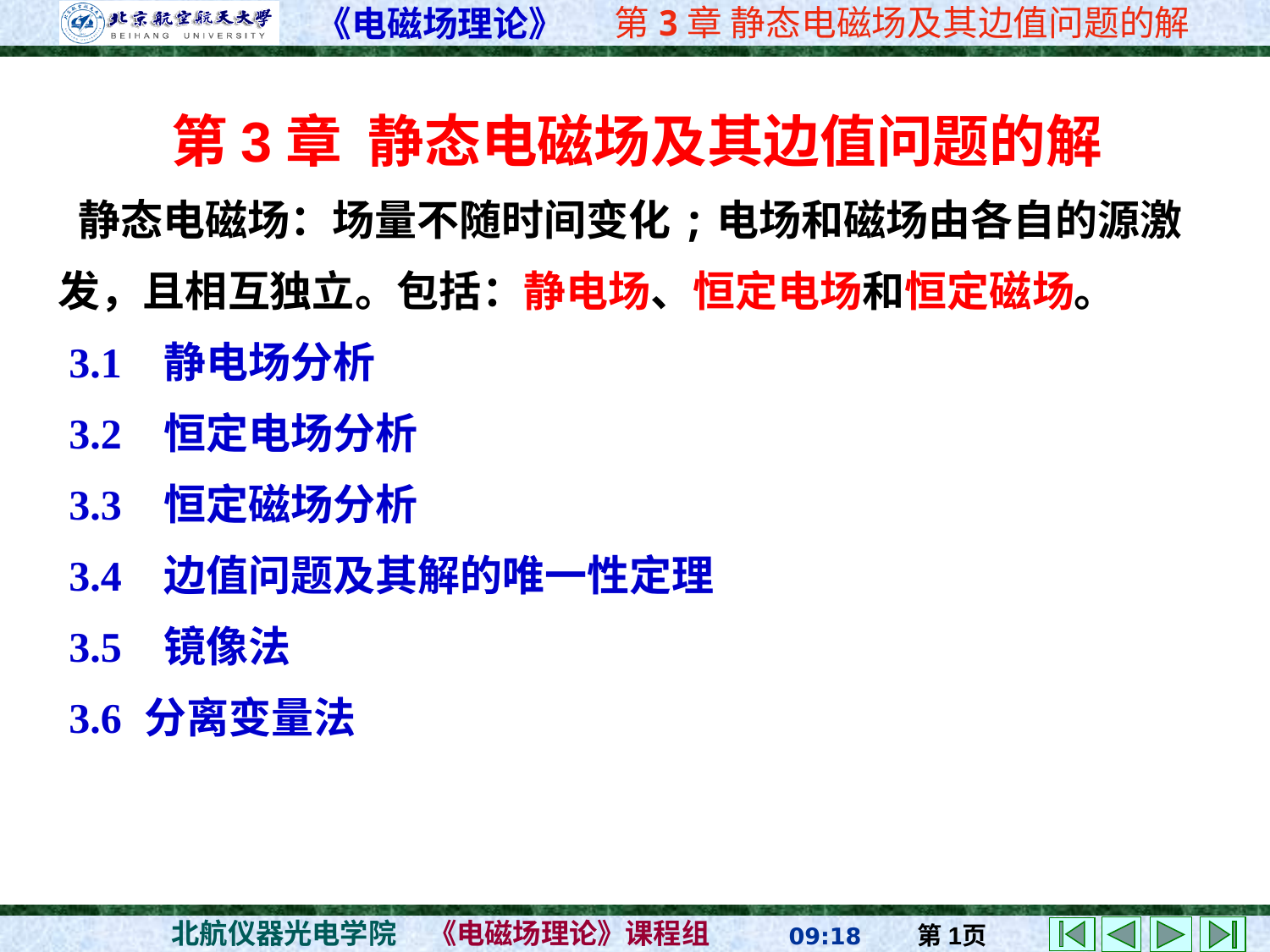

第3章  静态电磁场及其边值问题的解
 静态电磁场：场量不随时间变化;电场和磁场由各自的源激发，且相互独立。包括：静电场、恒定电场和恒定磁场。
 3.1   静电场分析
 3.2   恒定电场分析
 3.3   恒定磁场分析
 3.4   边值问题及其解的唯一性定理
 3.5   镜像法
 3.6 分离变量法